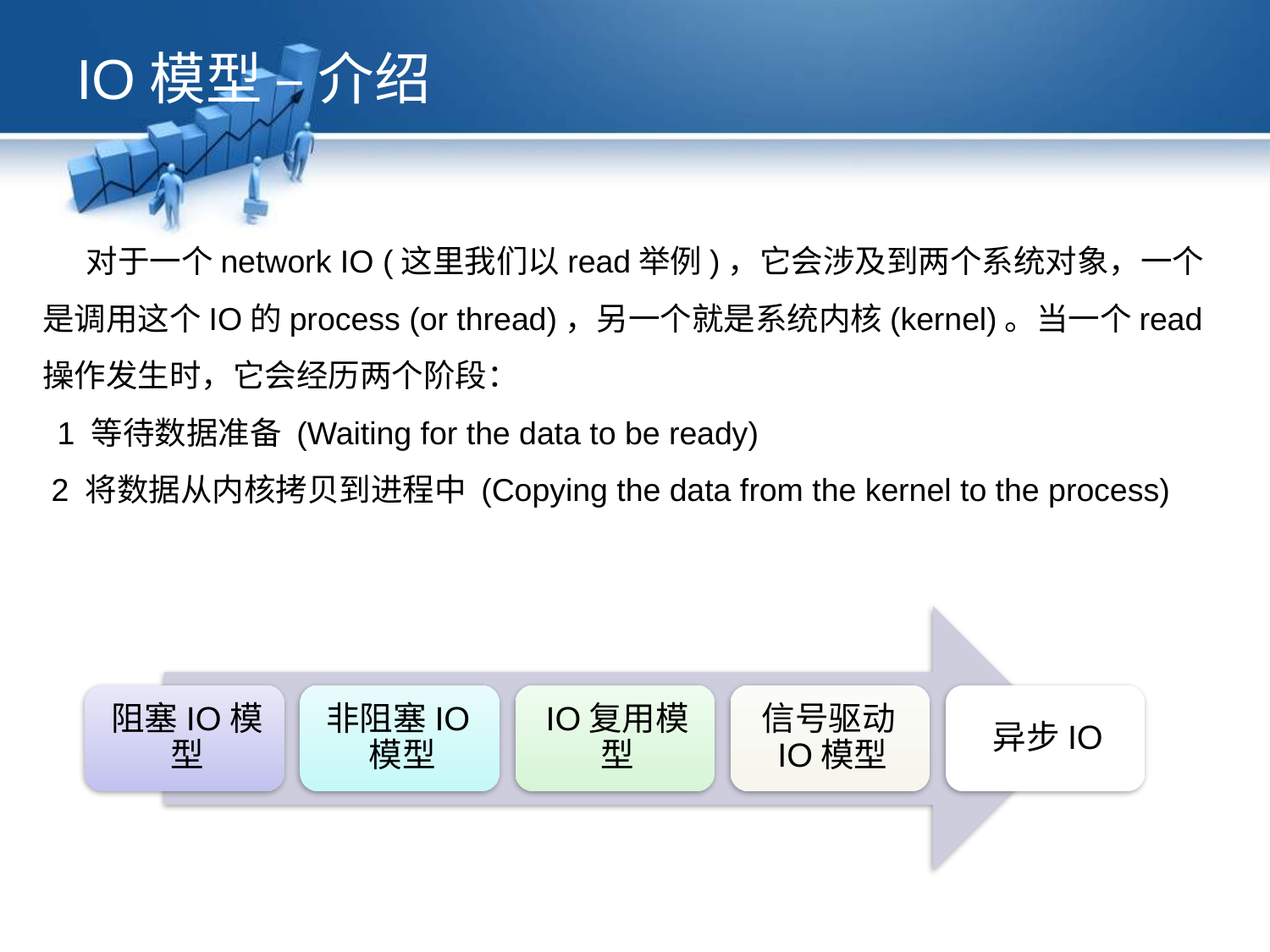

# IO模型 – 介绍
     对于一个network IO (这里我们以read举例)，它会涉及到两个系统对象，一个是调用这个IO的process (or thread)，另一个就是系统内核(kernel)。当一个read操作发生时，它会经历两个阶段：
 1 等待数据准备 (Waiting for the data to be ready)
 2 将数据从内核拷贝到进程中 (Copying the data from the kernel to the process)
阻塞IO模型
非阻塞IO模型
IO复用模型
信号驱动IO模型
异步IO